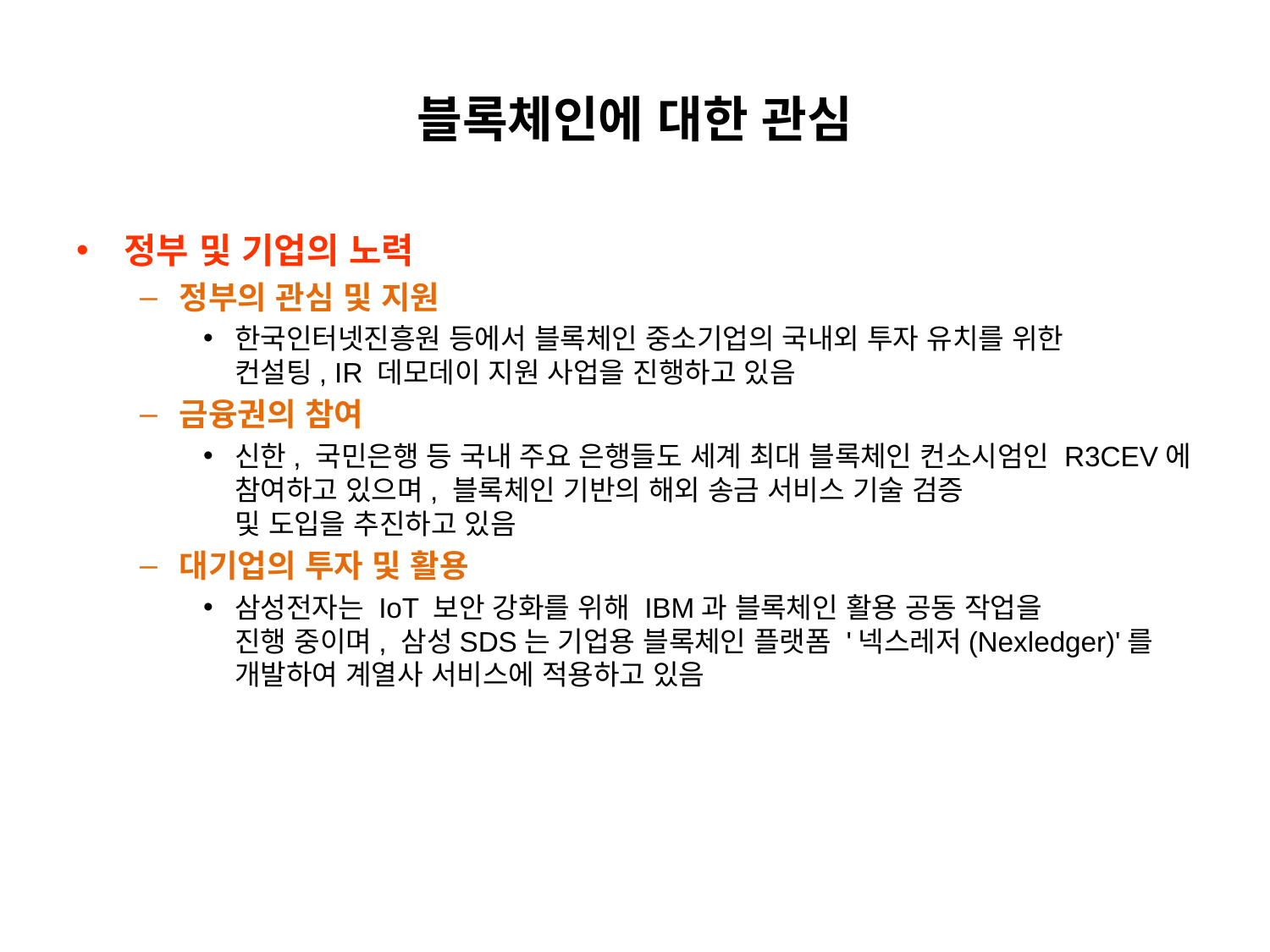

# 블록체인에 대한 관심
정부 및 기업의 노력
정부의 관심 및 지원
한국인터넷진흥원 등에서 블록체인 중소기업의 국내외 투자 유치를 위한
컨설팅, IR 데모데이 지원 사업을 진행하고 있음
금융권의 참여
신한, 국민은행 등 국내 주요 은행들도 세계 최대 블록체인 컨소시엄인 R3CEV에 참여하고 있으며, 블록체인 기반의 해외 송금 서비스 기술 검증
및 도입을 추진하고 있음
대기업의 투자 및 활용
삼성전자는 IoT 보안 강화를 위해 IBM과 블록체인 활용 공동 작업을
진행 중이며, 삼성SDS는 기업용 블록체인 플랫폼 '넥스레저(Nexledger)'를 개발하여 계열사 서비스에 적용하고 있음